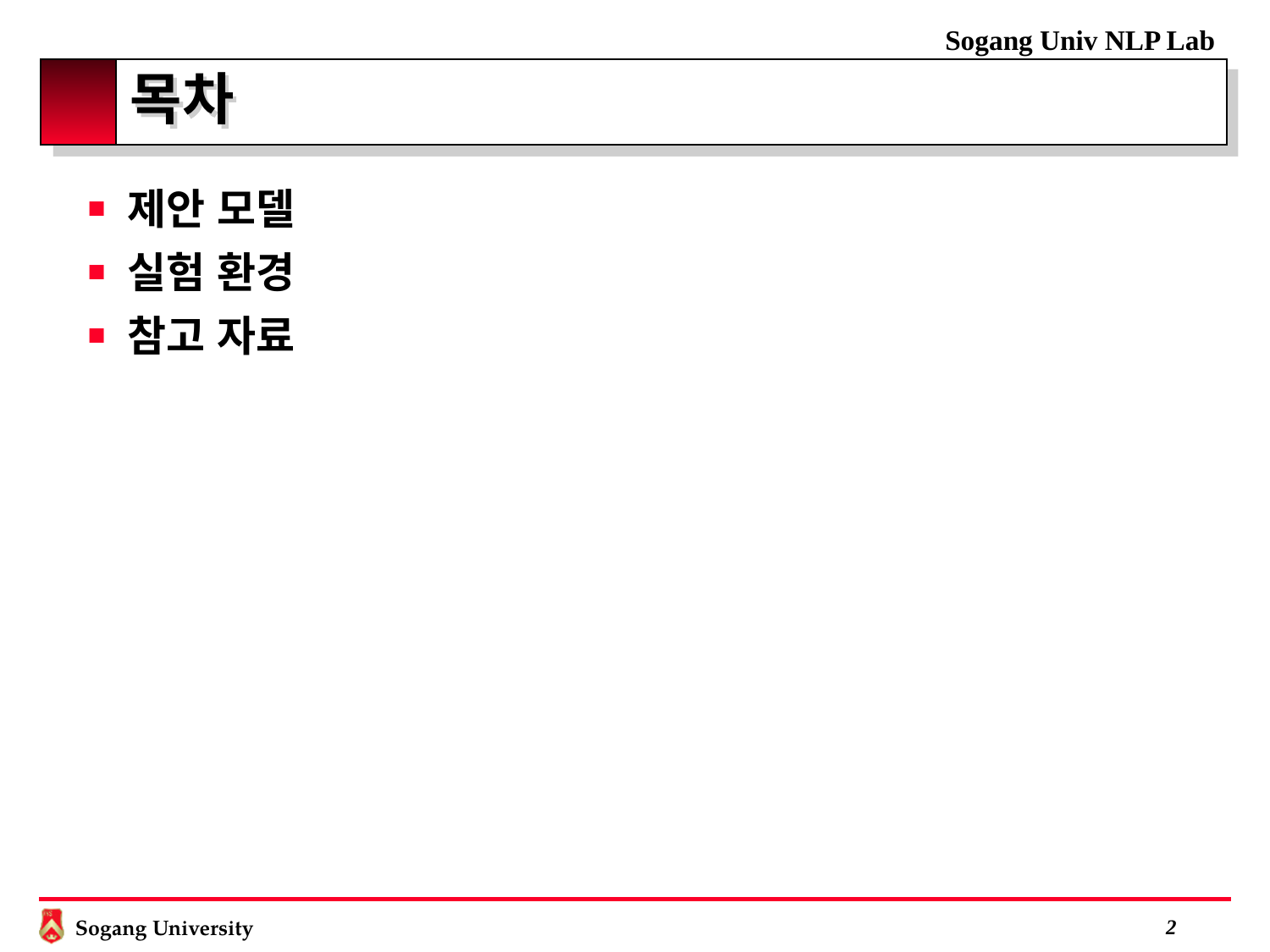

# 목차
제안 모델
실험 환경
참고 자료

 2